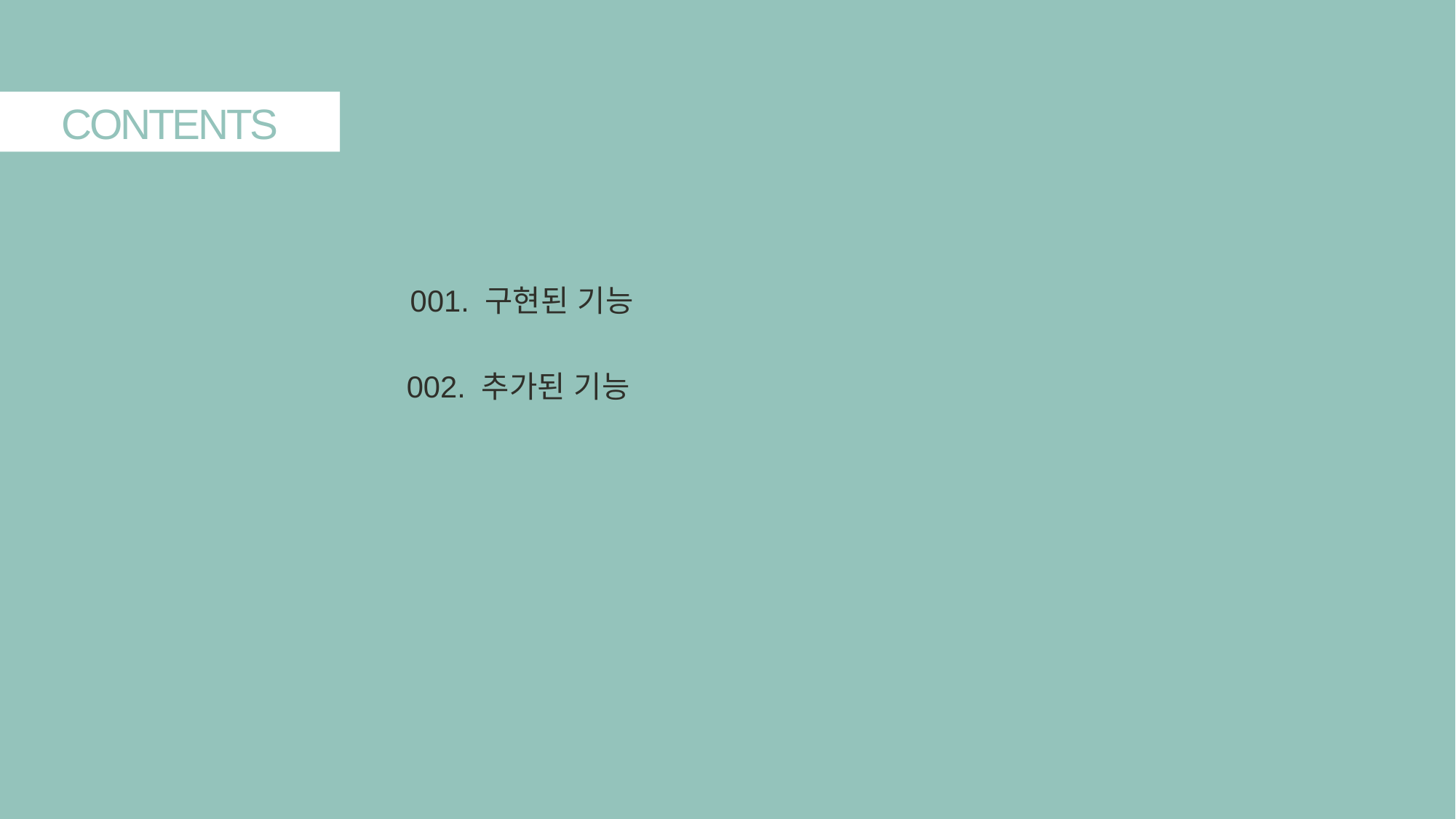

CONTENTS

001. 구현된 기능
002. 추가된 기능